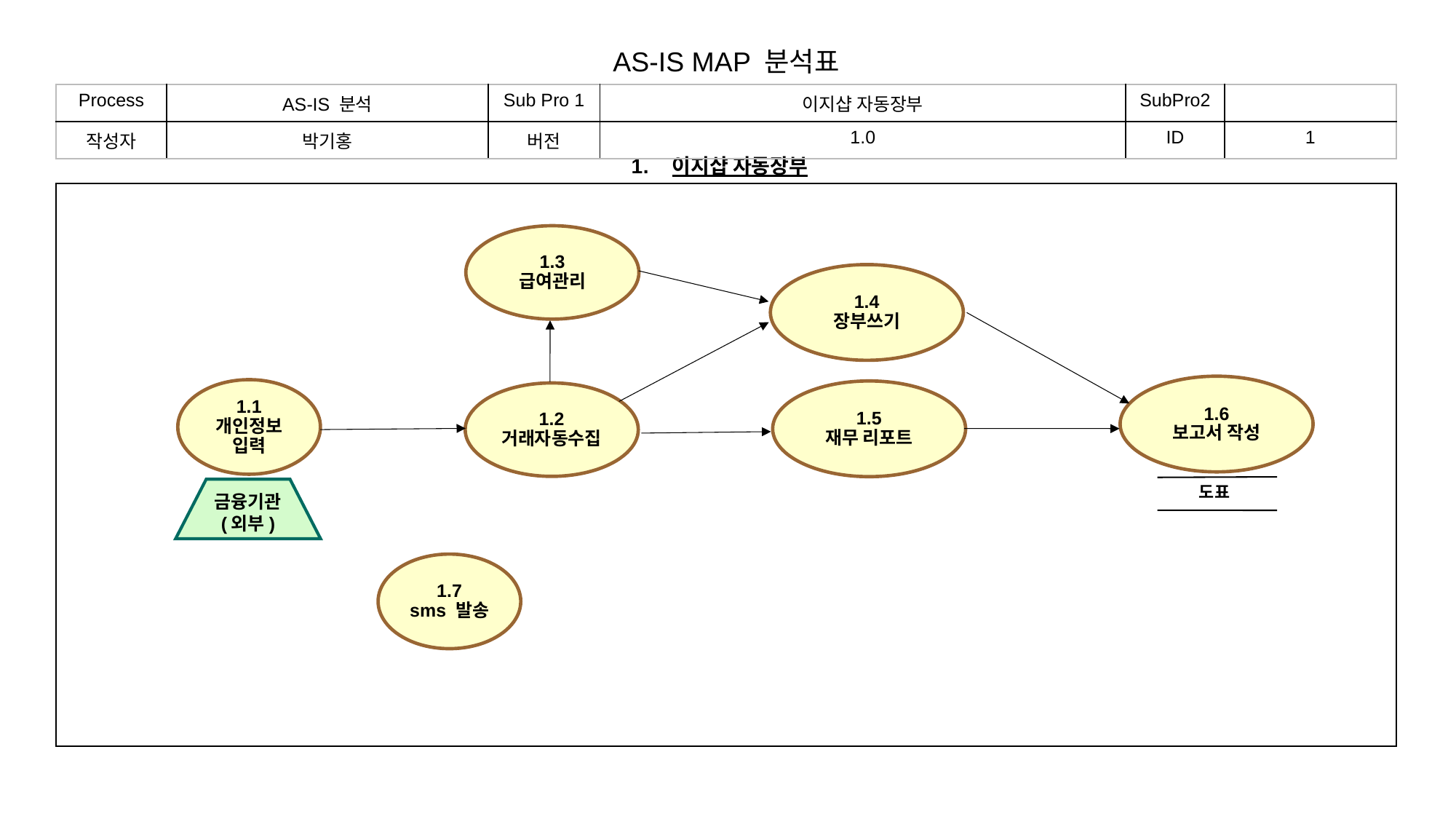

| AS-IS MAP 분석표 |
| --- |
| Process | AS-IS 분석 | Sub Pro 1 | 이지샵 자동장부 | SubPro2 |  |
| --- | --- | --- | --- | --- | --- |
| 작성자 | 박기홍 | 버전 | 1.0 | ID | 1 |
이지샵 자동장부

1.3
급여관리
1.4
장부쓰기
1.6
보고서 작성
1.1
개인정보
입력
1.5
재무 리포트
1.2
거래자동수집
도표

금융기관
(외부)
1.7
sms 발송